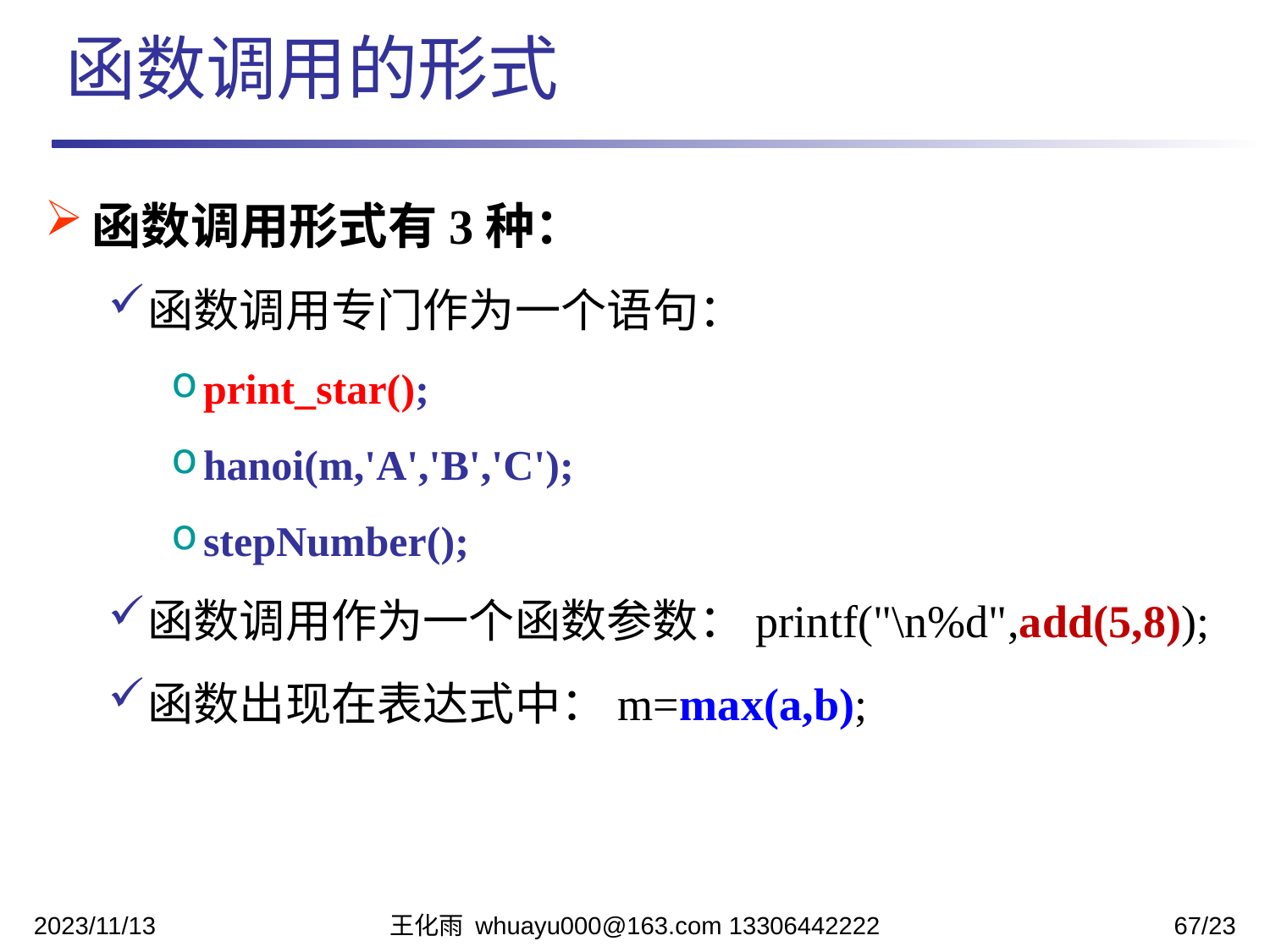

函数调用的形式
函数调用形式有3种：
函数调用专门作为一个语句：
print_star();
hanoi(m,'A','B','C');
stepNumber();
函数调用作为一个函数参数：printf("\n%d",add(5,8));
函数出现在表达式中：m=max(a,b);
2023/11/13
王化雨 whuayu000@163.com 13306442222
67/23